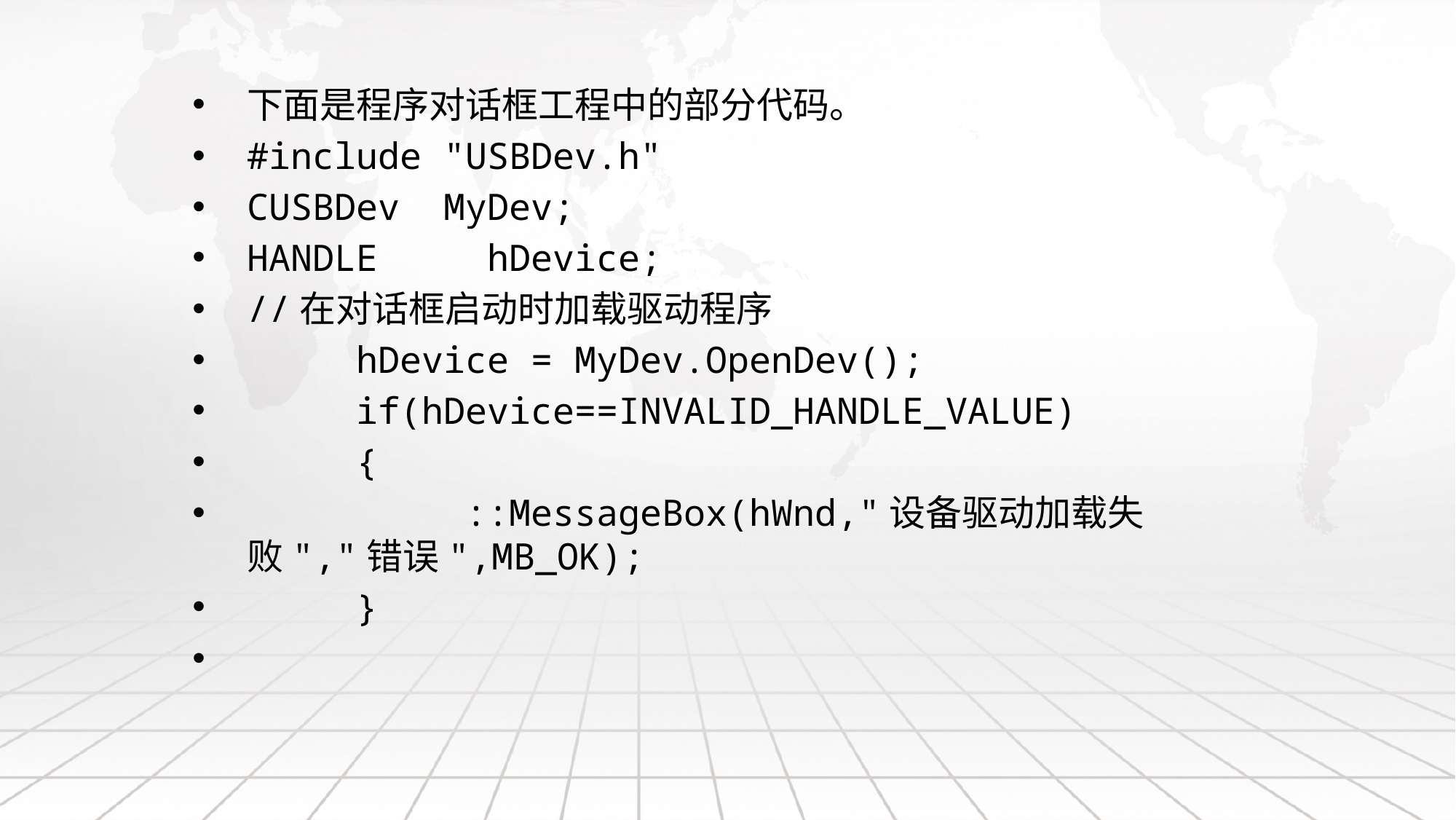

下面是程序对话框工程中的部分代码。
#include "USBDev.h"
CUSBDev  MyDev;
HANDLE     hDevice;
//在对话框启动时加载驱动程序
	hDevice = MyDev.OpenDev();
	if(hDevice==INVALID_HANDLE_VALUE)
	{
		::MessageBox(hWnd,"设备驱动加载失败","错误",MB_OK);
	}